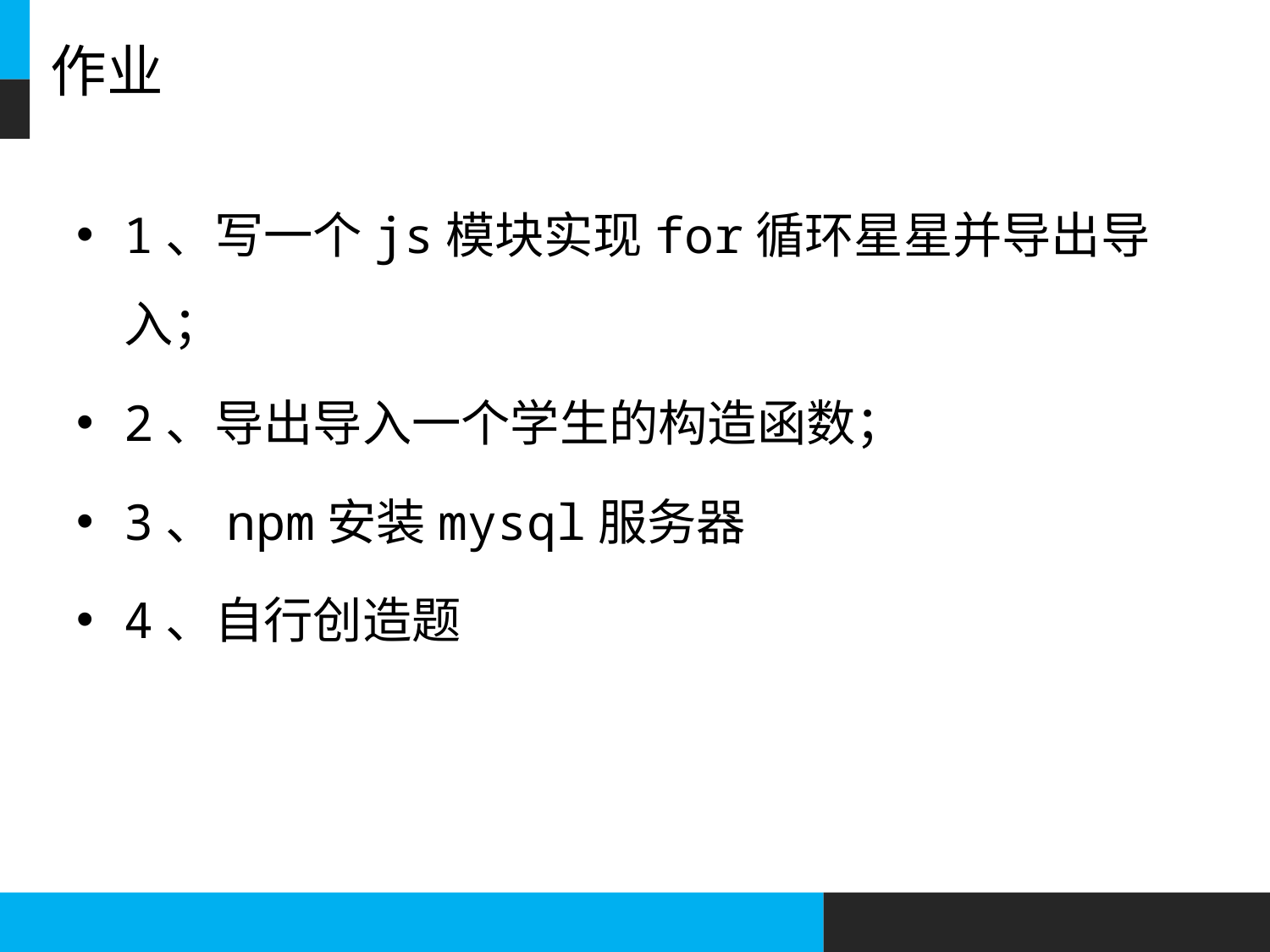

# 作业
1、写一个js模块实现for循环星星并导出导入；
2、导出导入一个学生的构造函数；
3、npm安装mysql服务器
4、自行创造题